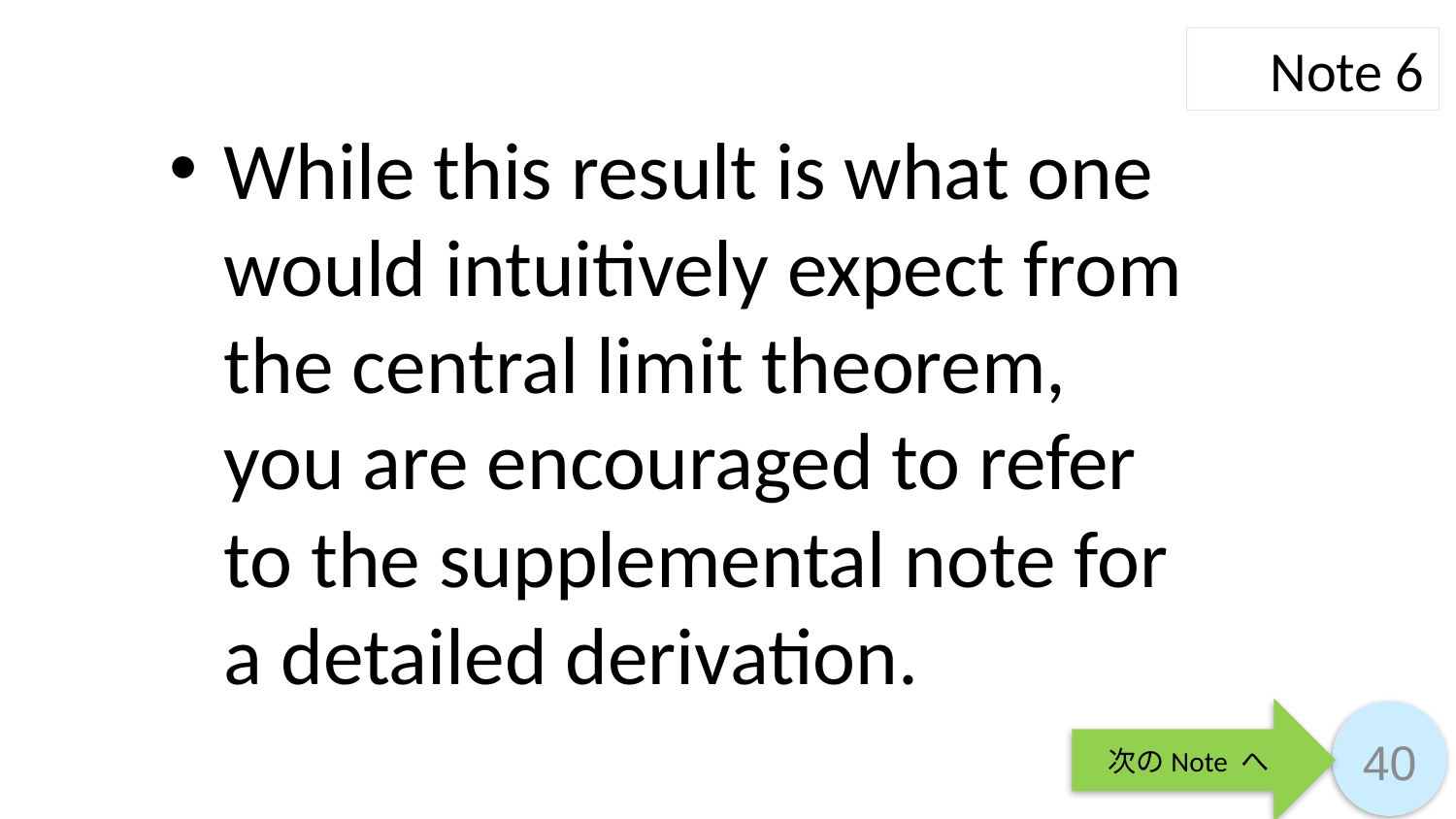

Note 6
While this result is what one would intuitively expect from the central limit theorem, you are encouraged to refer to the supplemental note for a detailed derivation.
次のNote へ
40